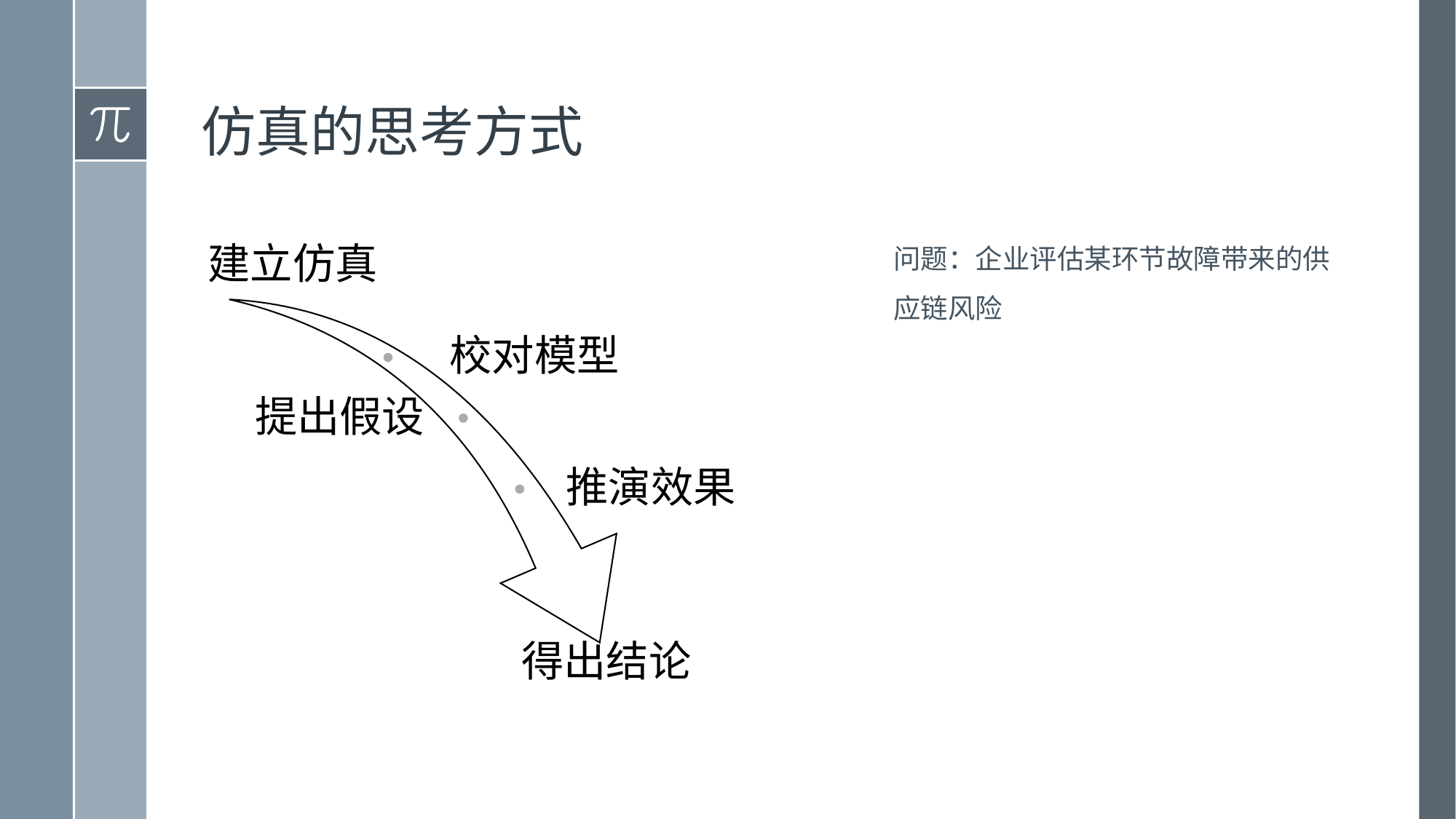

# 仿真的思考方式
建立仿真
校对模型
提出假设
推演效果
得出结论
问题：企业评估某环节故障带来的供应链风险